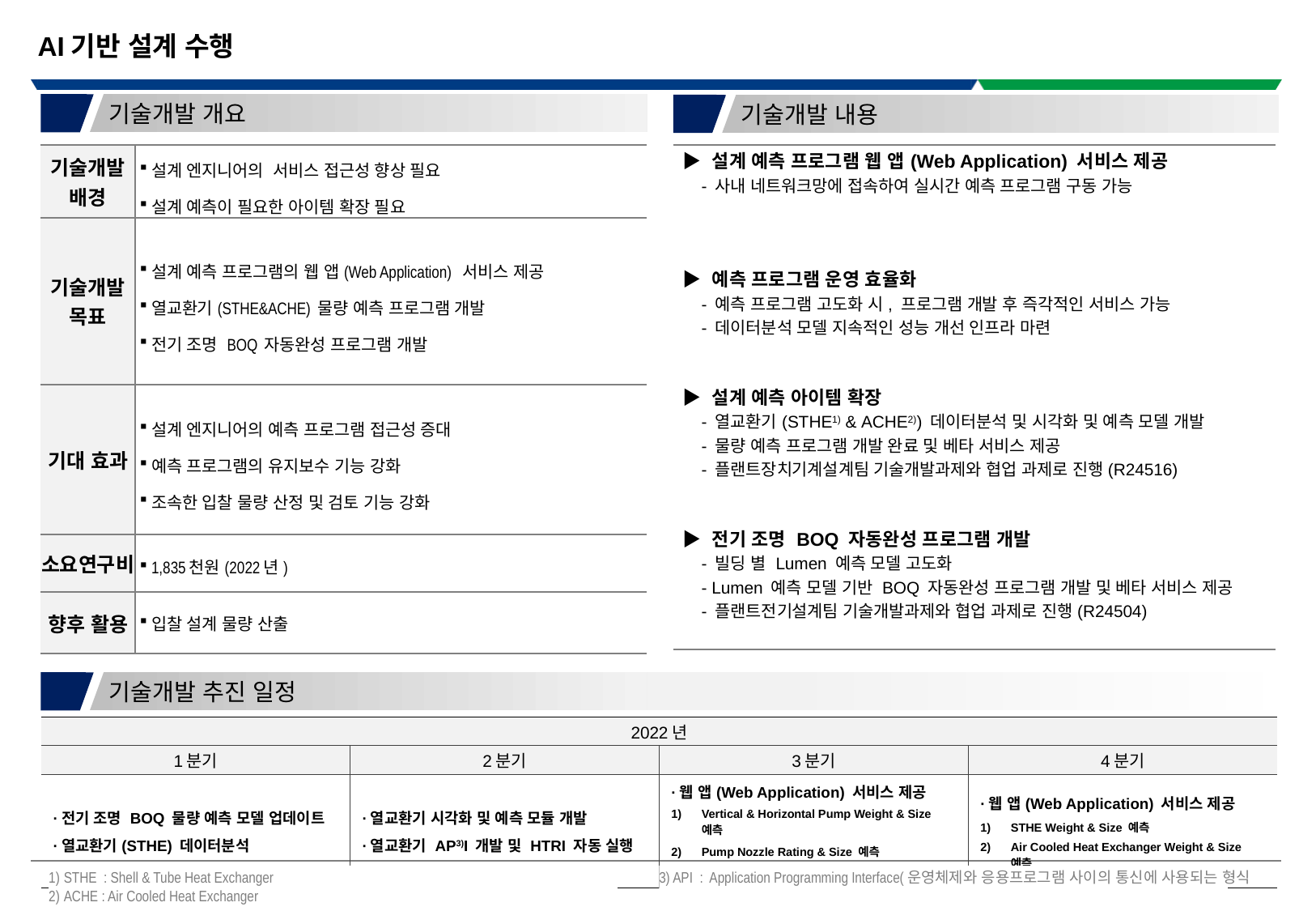

AI기반 설계 수행

1
기술개발 개요

2
기술개발 내용
| 기술개발 배경 | 설계 엔지니어의 서비스 접근성 향상 필요 설계 예측이 필요한 아이템 확장 필요 |
| --- | --- |
| 기술개발 목표 | 설계 예측 프로그램의 웹 앱(Web Application) 서비스 제공 열교환기(STHE&ACHE) 물량 예측 프로그램 개발 전기 조명 BOQ 자동완성 프로그램 개발 |
| 기대 효과 | 설계 엔지니어의 예측 프로그램 접근성 증대 예측 프로그램의 유지보수 기능 강화 조속한 입찰 물량 산정 및 검토 기능 강화 |
| 소요연구비 | 1,835천원(2022년) |
| 향후 활용 | 입찰 설계 물량 산출 |
| ▶ 설계 예측 프로그램 웹 앱(Web Application) 서비스 제공 - 사내 네트워크망에 접속하여 실시간 예측 프로그램 구동 가능 ▶ 예측 프로그램 운영 효율화 - 예측 프로그램 고도화 시, 프로그램 개발 후 즉각적인 서비스 가능 - 데이터분석 모델 지속적인 성능 개선 인프라 마련 ▶ 설계 예측 아이템 확장 - 열교환기(STHE1) & ACHE2)) 데이터분석 및 시각화 및 예측 모델 개발 - 물량 예측 프로그램 개발 완료 및 베타 서비스 제공 - 플랜트장치기계설계팀 기술개발과제와 협업 과제로 진행(R24516) ▶ 전기 조명 BOQ 자동완성 프로그램 개발 - 빌딩 별 Lumen 예측 모델 고도화 - Lumen 예측 모델 기반 BOQ 자동완성 프로그램 개발 및 베타 서비스 제공 - 플랜트전기설계팀 기술개발과제와 협업 과제로 진행(R24504) |
| --- |
|  |

3
기술개발 추진 일정

| 2022년 |  |  |  |
| --- | --- | --- | --- |
| 1분기 | 2분기 | 3분기 | 4분기 |
| ·전기 조명 BOQ 물량 예측 모델 업데이트 ·열교환기(STHE) 데이터분석 | ·열교환기 시각화 및 예측 모듈 개발 ·열교환기 AP3)I 개발 및 HTRI 자동 실행 | ·웹 앱(Web Application) 서비스 제공 Vertical & Horizontal Pump Weight & Size 예측 Pump Nozzle Rating & Size 예측 전기 조명 BOQ 자동완성 프로그램 | ·웹 앱(Web Application) 서비스 제공 STHE Weight & Size 예측 Air Cooled Heat Exchanger Weight & Size 예측 |
 STHE  : Shell & Tube Heat Exchanger
 ACHE : Air Cooled Heat Exchanger
3) API  :  Application Programming Interface(운영체제와 응용프로그램 사이의 통신에 사용되는 형식